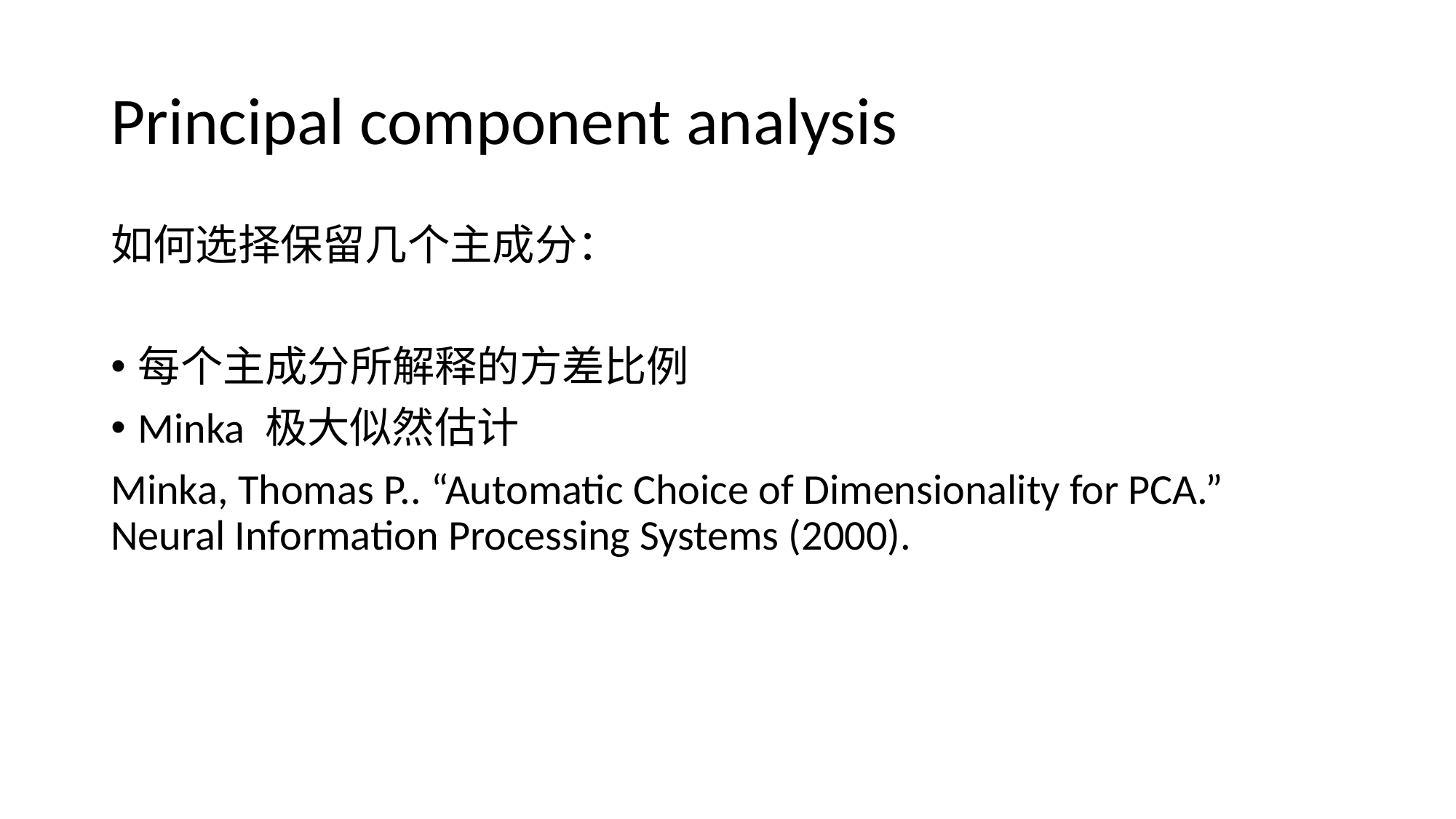

# Principal component analysis
如何选择保留几个主成分：

每个主成分所解释的方差比例
Minka 极大似然估计
Minka, Thomas P.. “Automatic Choice of Dimensionality for PCA.” Neural Information Processing Systems (2000).